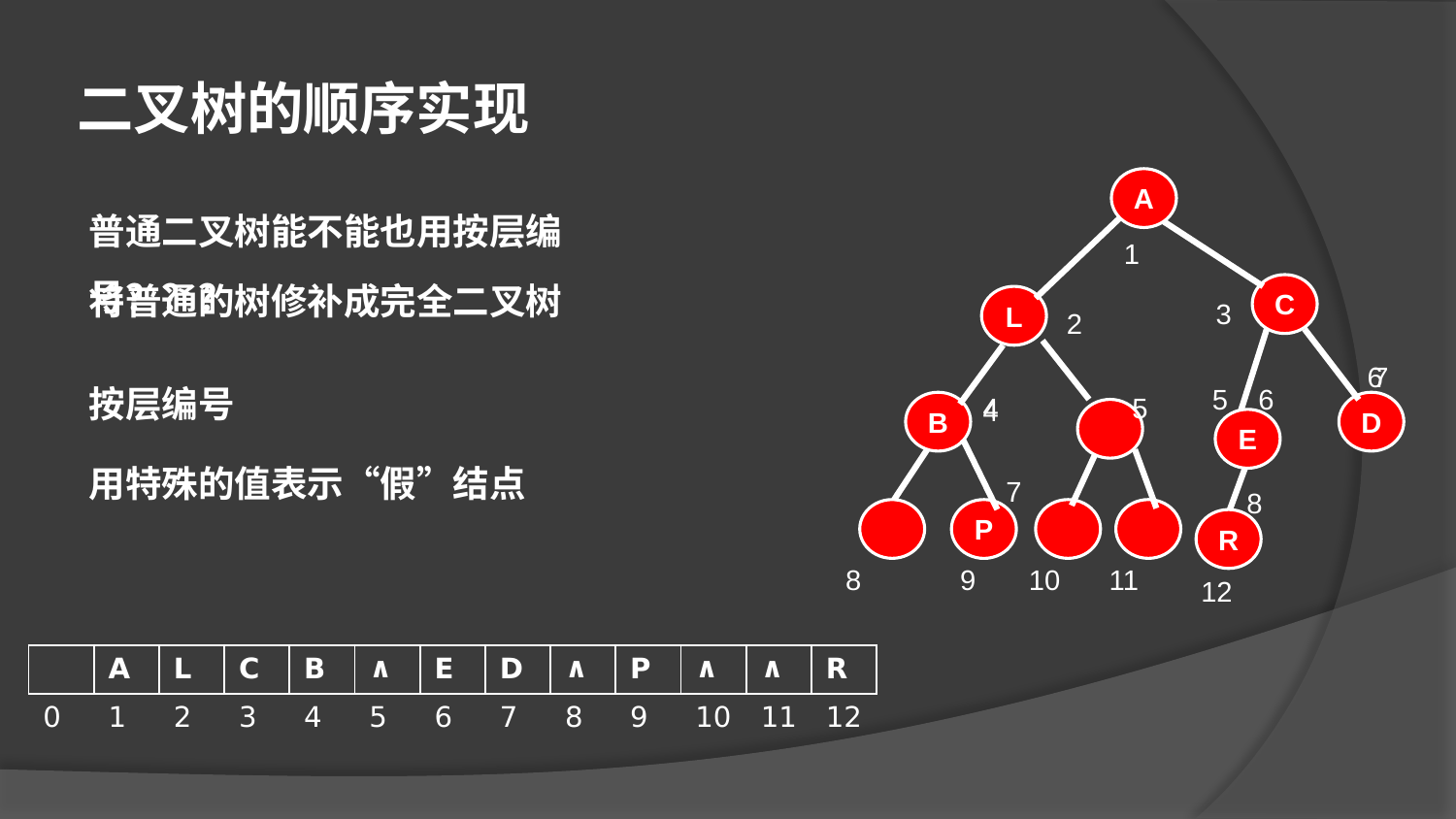

二叉树的顺序实现
A

1
C
L
3
2

B
D
E

P
R
普通二叉树能不能也用按层编号？？？
将普通的树修补成完全二叉树

按层编号
7
6
4
5
8
9
10
11
12
6
5
4
7
8
用特殊的值表示“假”结点
|  | A | L | C | B | ∧ | E | D | ∧ | P | ∧ | ∧ | R |
| --- | --- | --- | --- | --- | --- | --- | --- | --- | --- | --- | --- | --- |
| 0 | 1 | 2 | 3 | 4 | 5 | 6 | 7 | 8 | 9 | 10 | 11 | 12 |